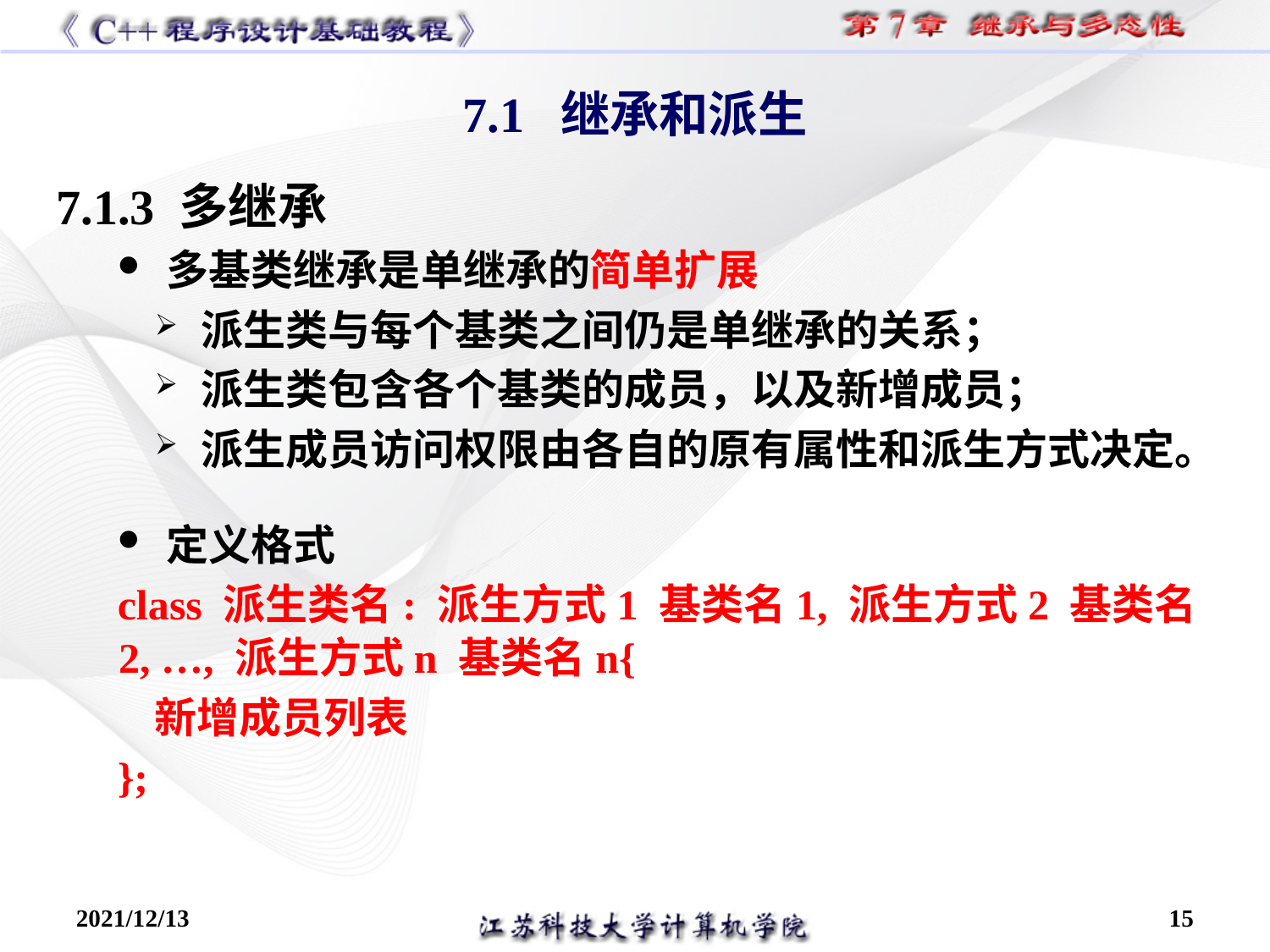

7.1.3 多继承
 多基类继承是单继承的简单扩展
 派生类与每个基类之间仍是单继承的关系；
 派生类包含各个基类的成员，以及新增成员；
 派生成员访问权限由各自的原有属性和派生方式决定。
 定义格式
class 派生类名: 派生方式1 基类名1, 派生方式2 基类名2, …, 派生方式n 基类名n{
新增成员列表
};
7.1  继承和派生